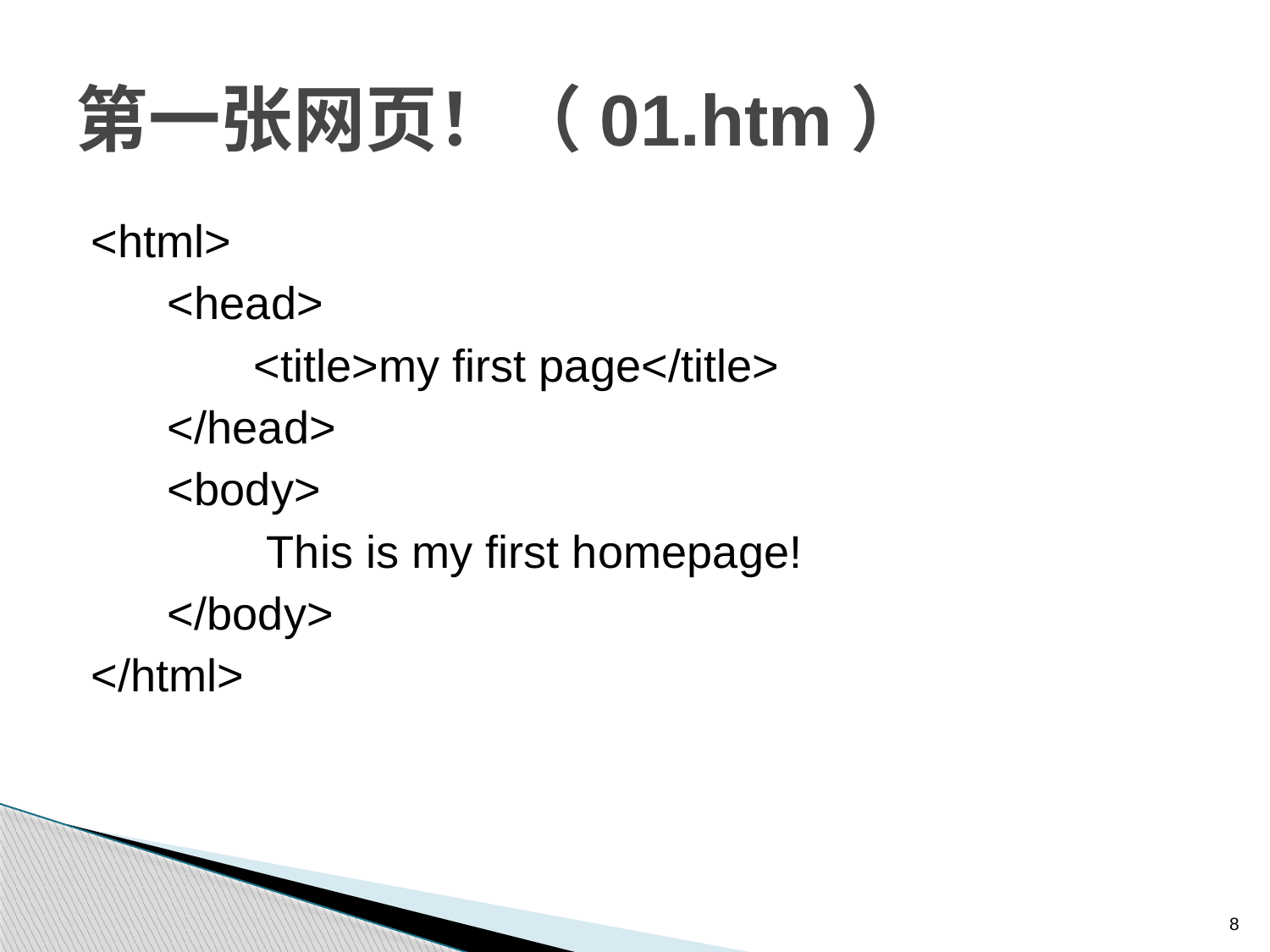

# 第一张网页！（01.htm）
<html>
      <head>
       	<title>my first page</title>
      </head>
      <body>
     	 This is my first homepage!
      </body>
</html>

8